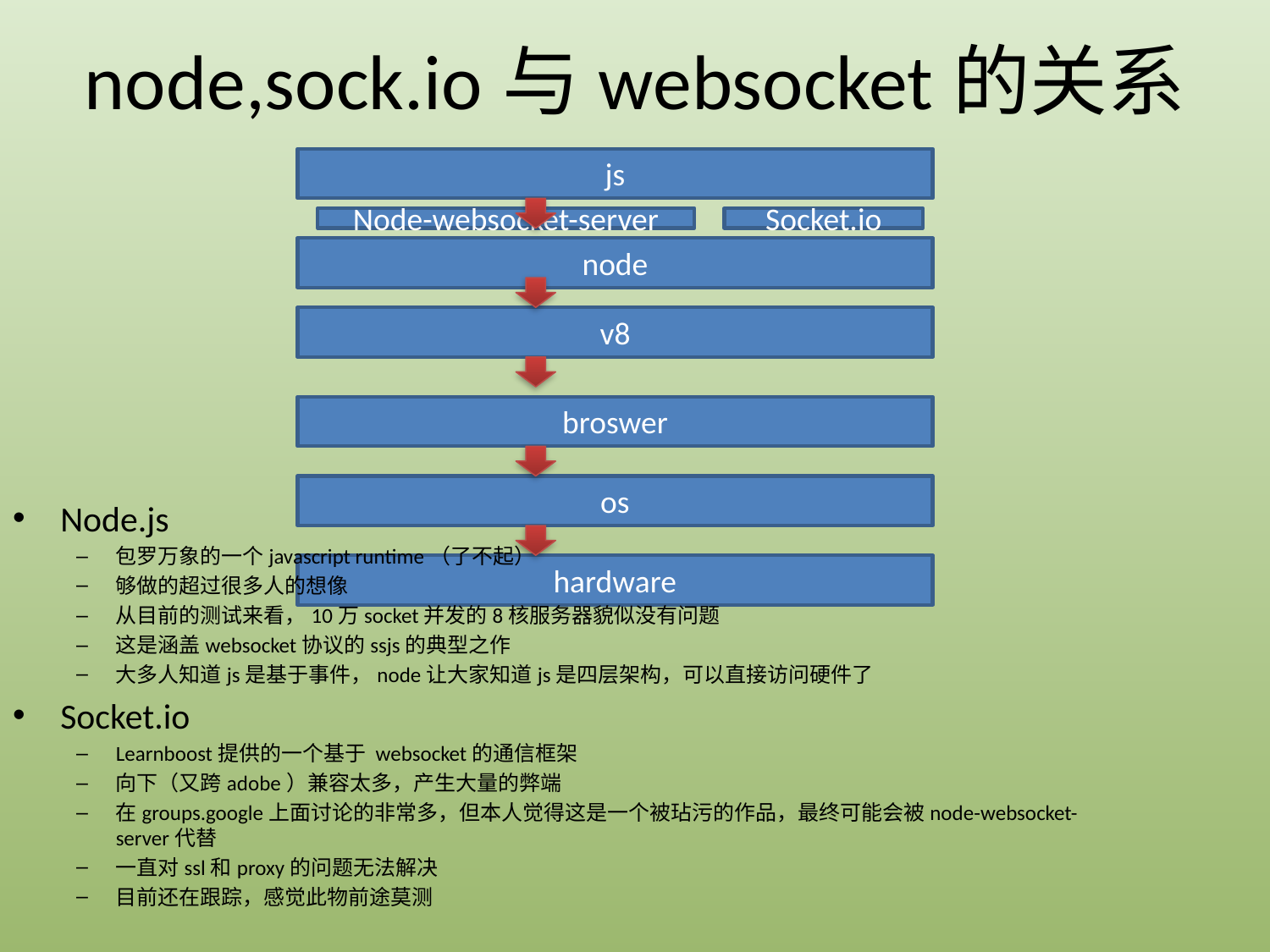

# node,sock.io与websocket的关系
js

Node-websocket-server
Socket.io
node

v8

broswer

os
Node.js
包罗万象的一个javascript runtime（了不起）
够做的超过很多人的想像
从目前的测试来看，10万socket并发的8核服务器貌似没有问题
这是涵盖websocket协议的ssjs的典型之作
大多人知道js是基于事件，node让大家知道js是四层架构，可以直接访问硬件了
Socket.io
Learnboost提供的一个基于 websocket的通信框架
向下（又跨adobe）兼容太多，产生大量的弊端
在groups.google上面讨论的非常多，但本人觉得这是一个被玷污的作品，最终可能会被node-websocket-server代替
一直对ssl和proxy的问题无法解决
目前还在跟踪，感觉此物前途莫测

hardware